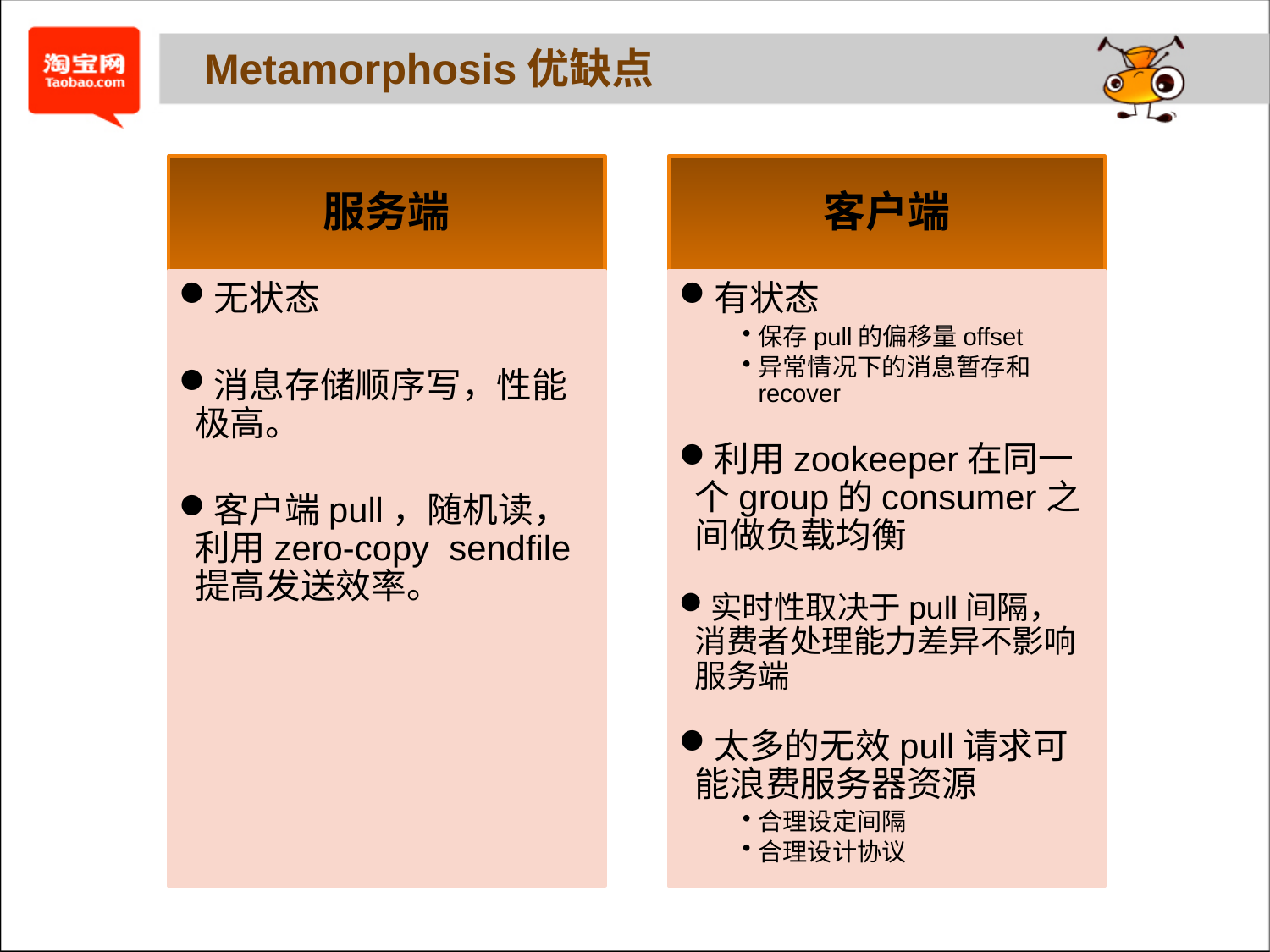

Metamorphosis优缺点

服务端

客户端

无状态

消息存储顺序写，性能极高。

客户端pull，随机读，利用zero-copy  sendfile提高发送效率。

有状态
保存pull的偏移量offset
异常情况下的消息暂存和recover

利用zookeeper在同一个group的consumer之间做负载均衡

实时性取决于pull间隔，消费者处理能力差异不影响服务端

太多的无效pull请求可能浪费服务器资源
合理设定间隔
合理设计协议